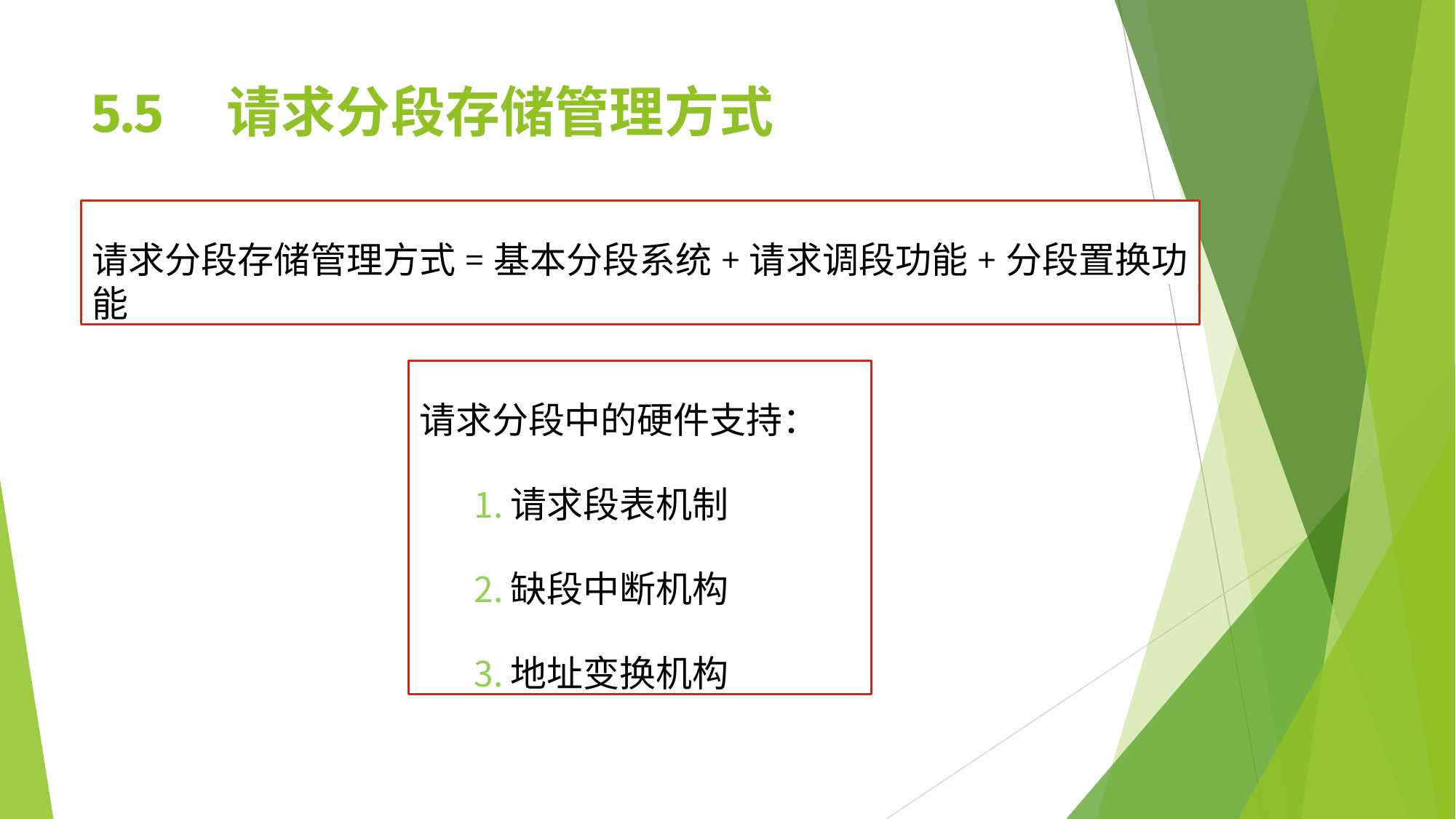

# 5.5	请求分段存储管理方式

请求分段存储管理方式=基本分段系统+请求调段功能+分段置换功能

请求分段中的硬件支持：

请求段表机制

缺段中断机构

地址变换机构